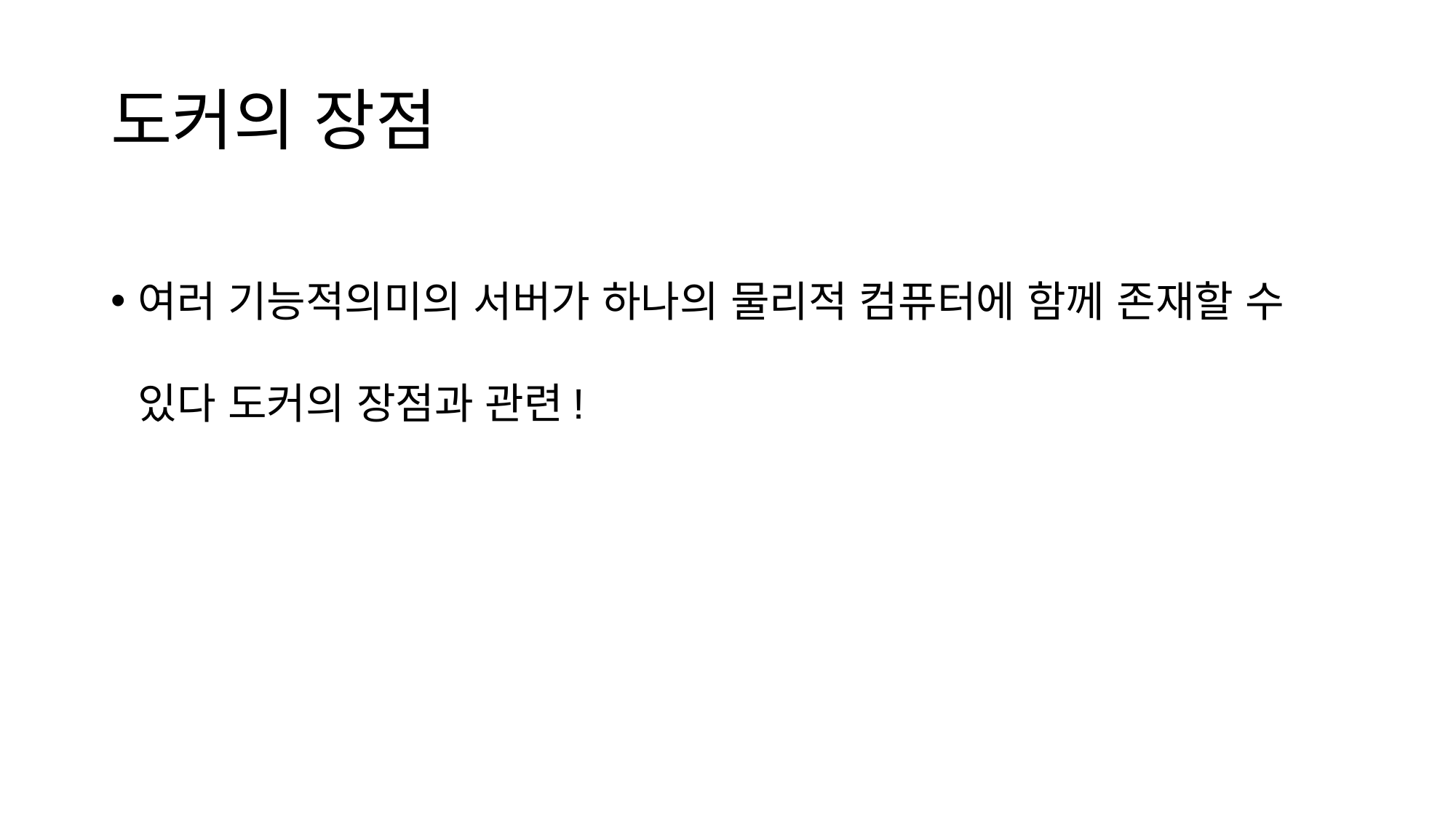

# 도커의 장점
여러 기능적의미의 서버가 하나의 물리적 컴퓨터에 함께 존재할 수 있다 도커의 장점과 관련!